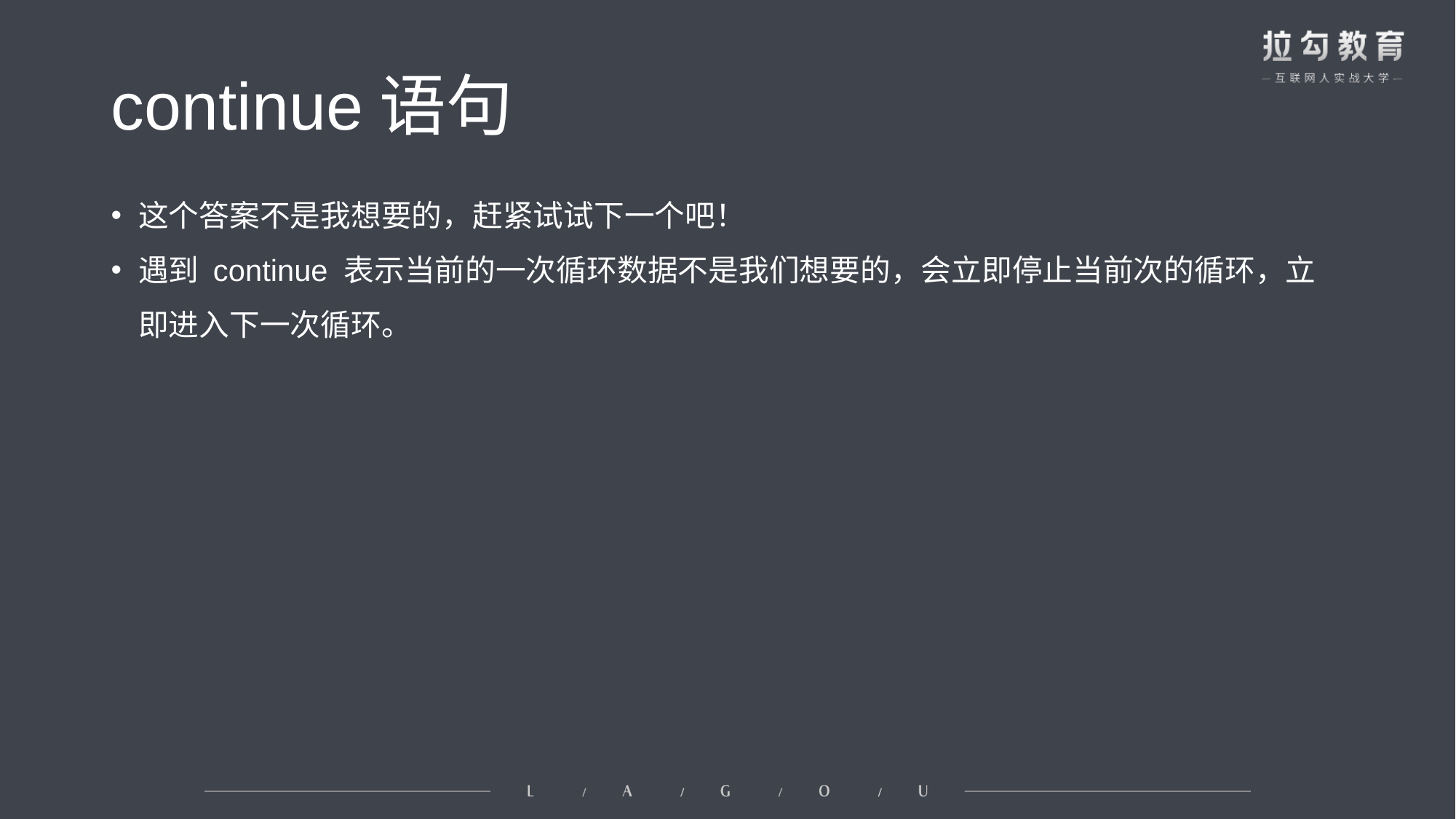

# continue语句
这个答案不是我想要的，赶紧试试下一个吧！
遇到 continue 表示当前的一次循环数据不是我们想要的，会立即停止当前次的循环，立即进入下一次循环。